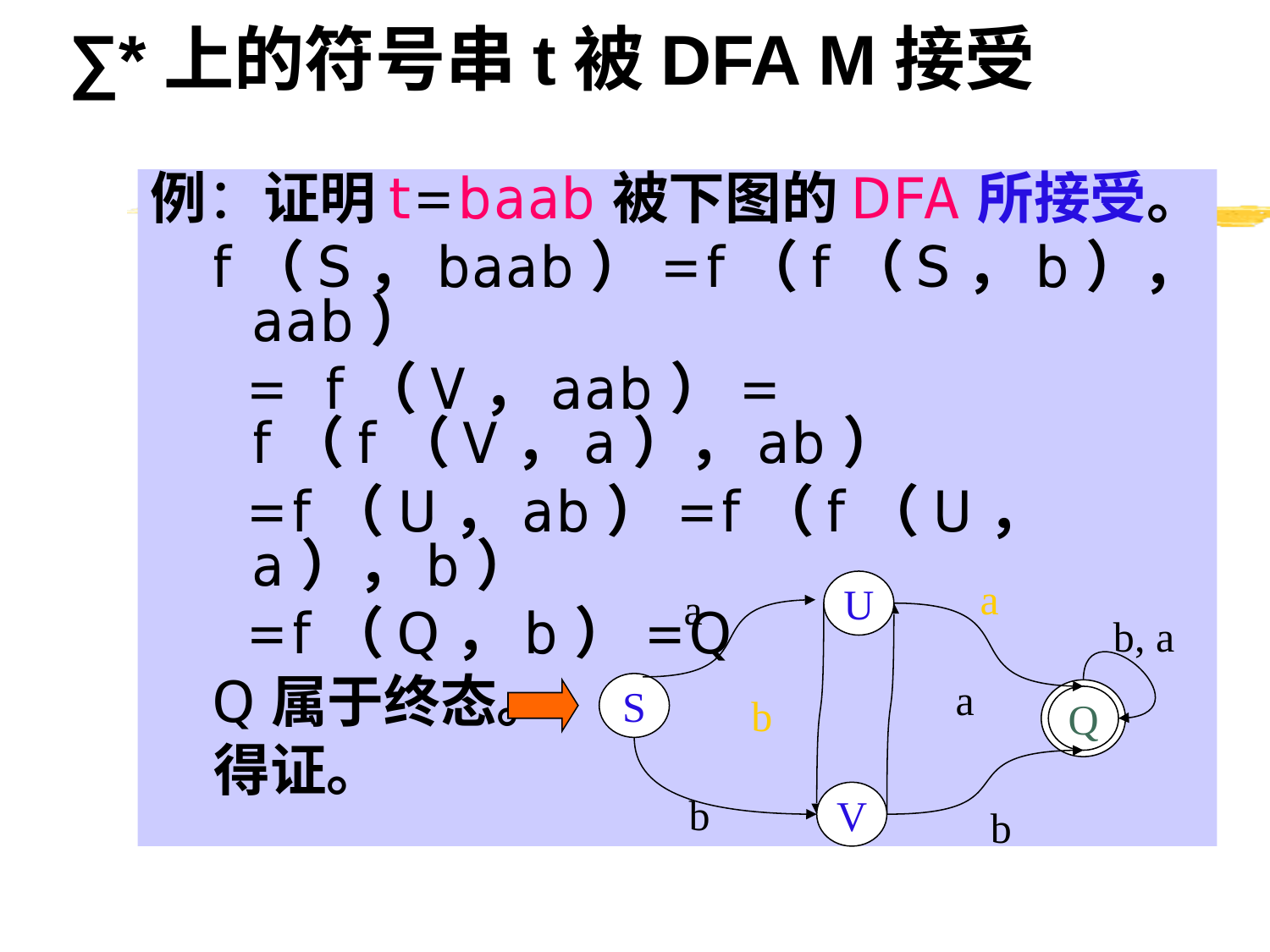

# ∑*上的符号串t被DFA M接受
例：证明t=baab被下图的DFA所接受。
f（S，baab）=f（f（S，b），aab）
  =  f（V，aab）= f（f（V，a），ab）
  =f（U，ab）=f（f（U，a），b）
  =f（Q，b）=Q
Q属于终态。
得证。
a
U
V
S

Q

a
b
b

a
b
,
a
b